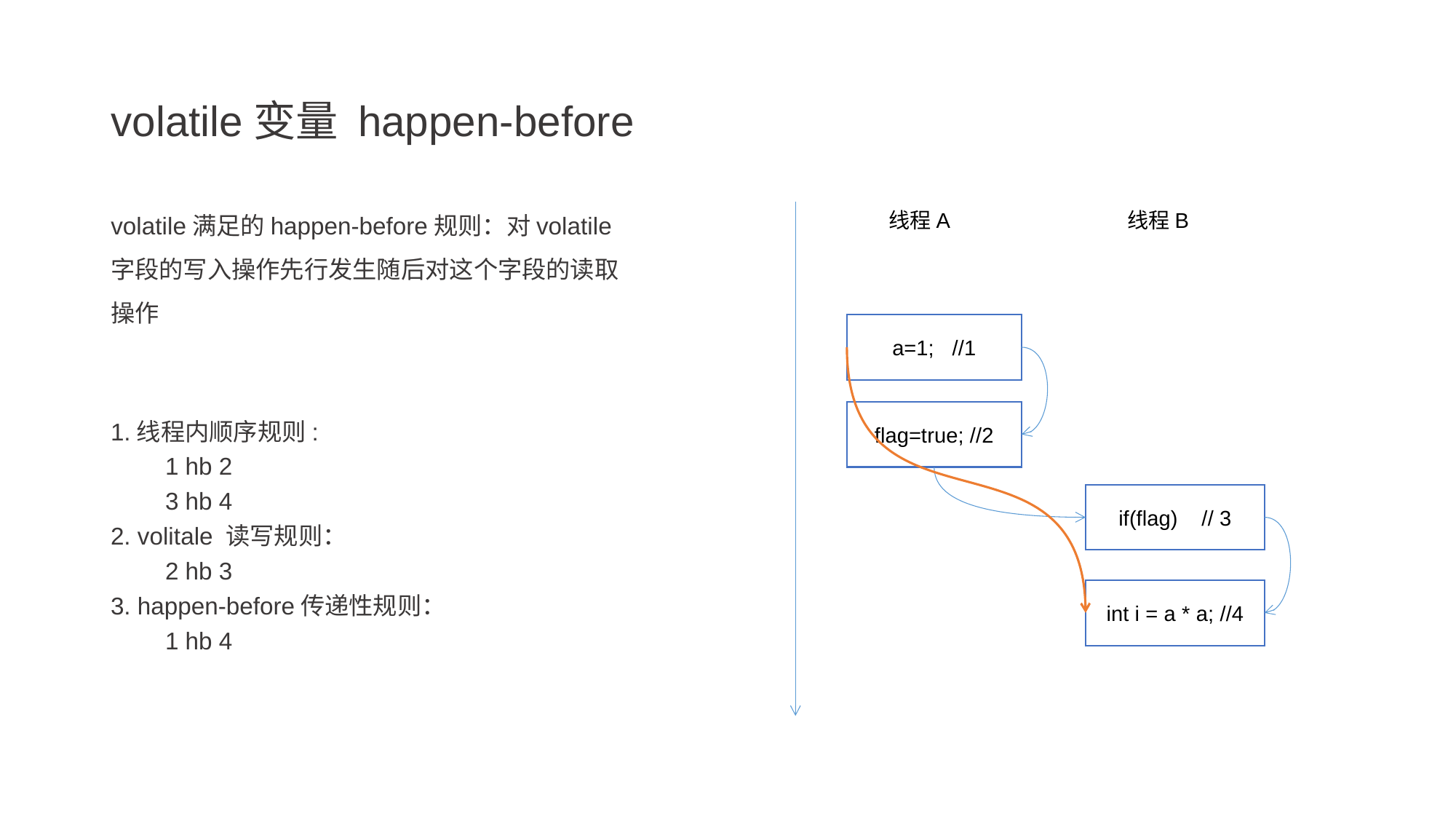

# volatile变量 happen-before
volatile满足的happen-before规则：对volatile字段的写入操作先行发生随后对这个字段的读取操作
线程A
线程B
a=1;   //1
flag=true; //2
if(flag)    // 3
int i = a * a; //4
1.线程内顺序规则:
1 hb 2
3 hb 4
2. volitale 读写规则：
2 hb 3
3. happen-before传递性规则：
1 hb 4